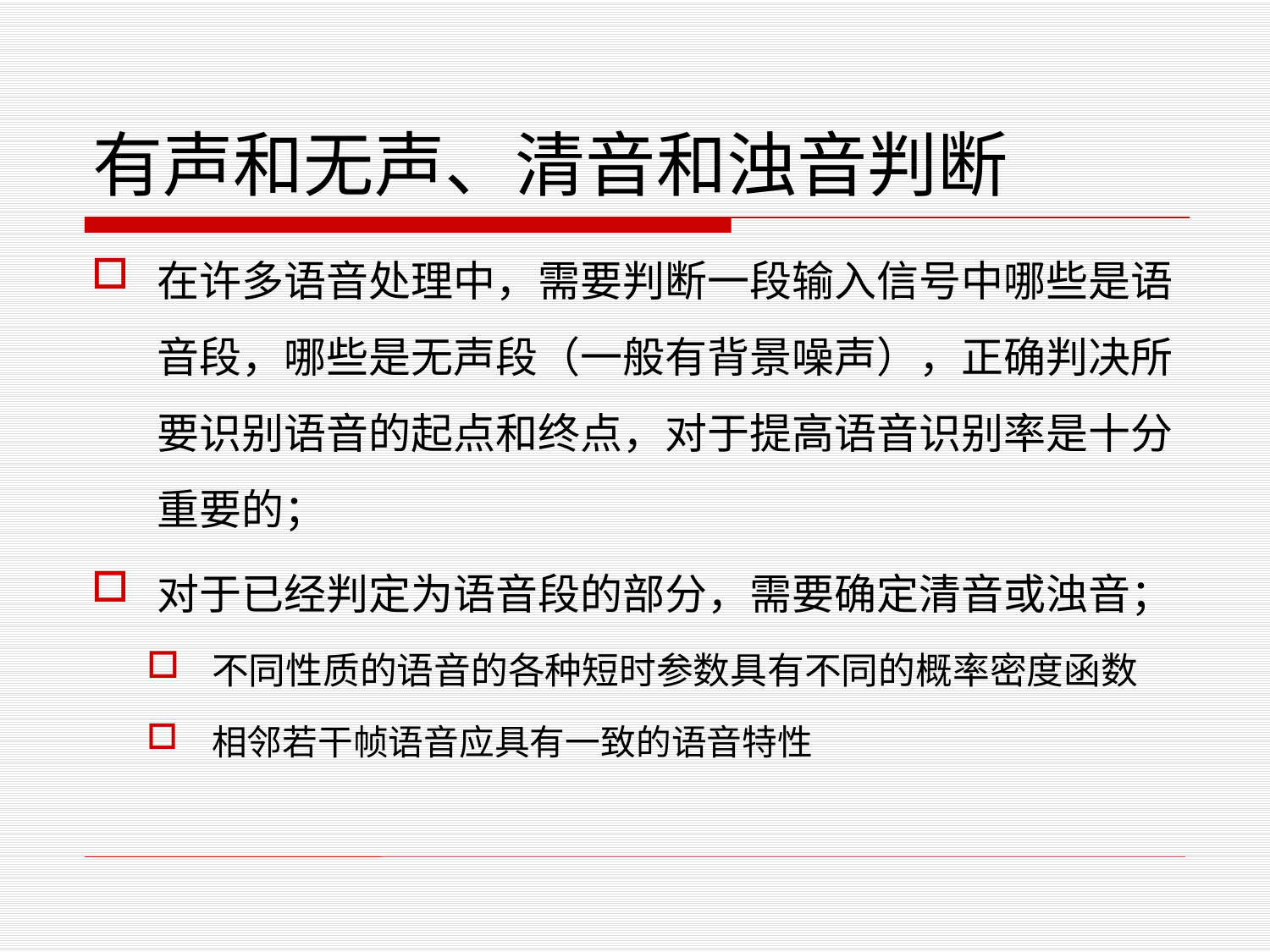

# 有声和无声、清音和浊音判断
在许多语音处理中，需要判断一段输入信号中哪些是语音段，哪些是无声段（一般有背景噪声），正确判决所要识别语音的起点和终点，对于提高语音识别率是十分重要的；
对于已经判定为语音段的部分，需要确定清音或浊音；
不同性质的语音的各种短时参数具有不同的概率密度函数
相邻若干帧语音应具有一致的语音特性